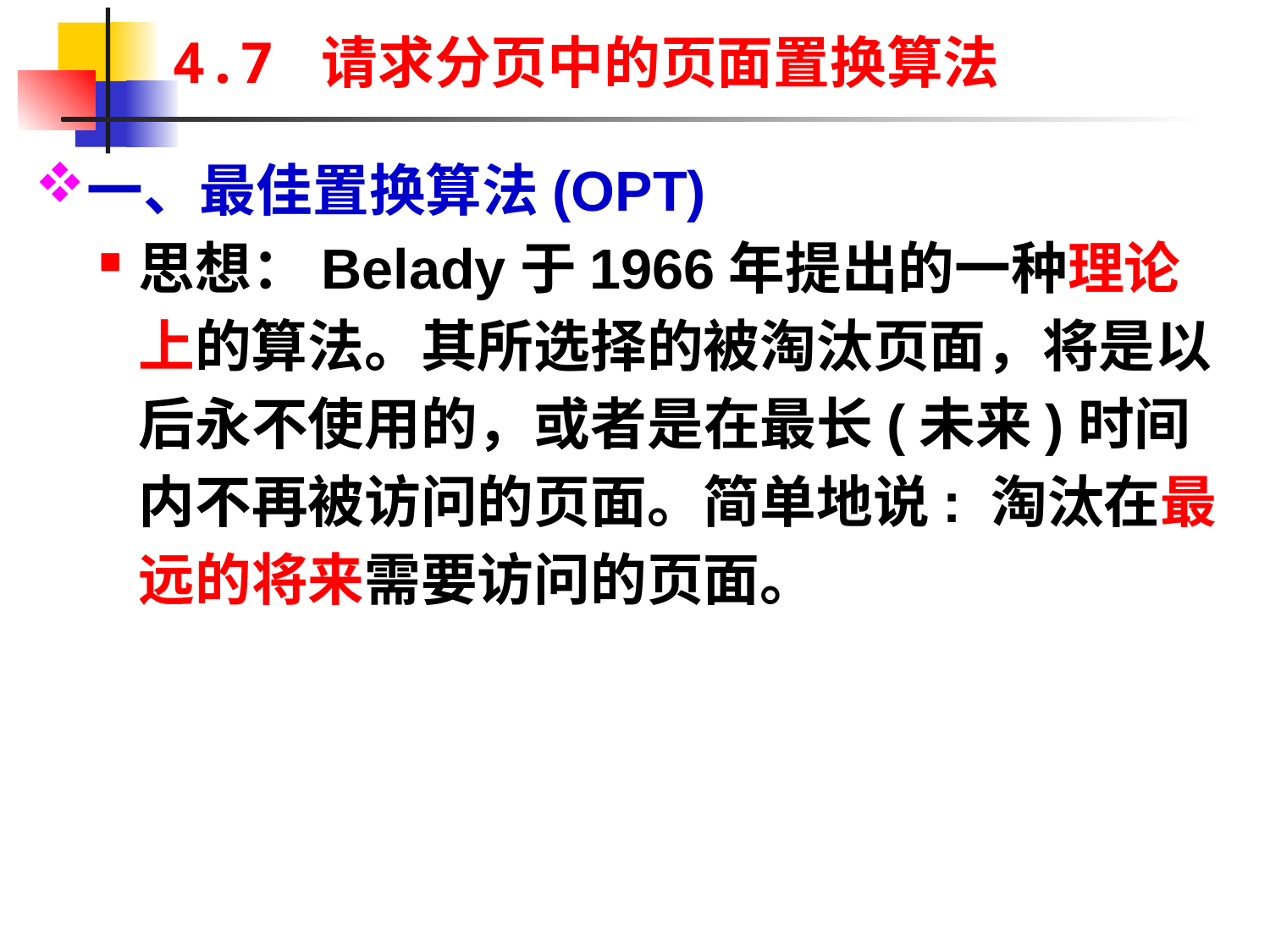

# 4.7 请求分页中的页面置换算法
一、最佳置换算法(OPT)
思想：Belady于1966年提出的一种理论上的算法。其所选择的被淘汰页面，将是以后永不使用的，或者是在最长(未来)时间内不再被访问的页面。简单地说: 淘汰在最远的将来需要访问的页面。